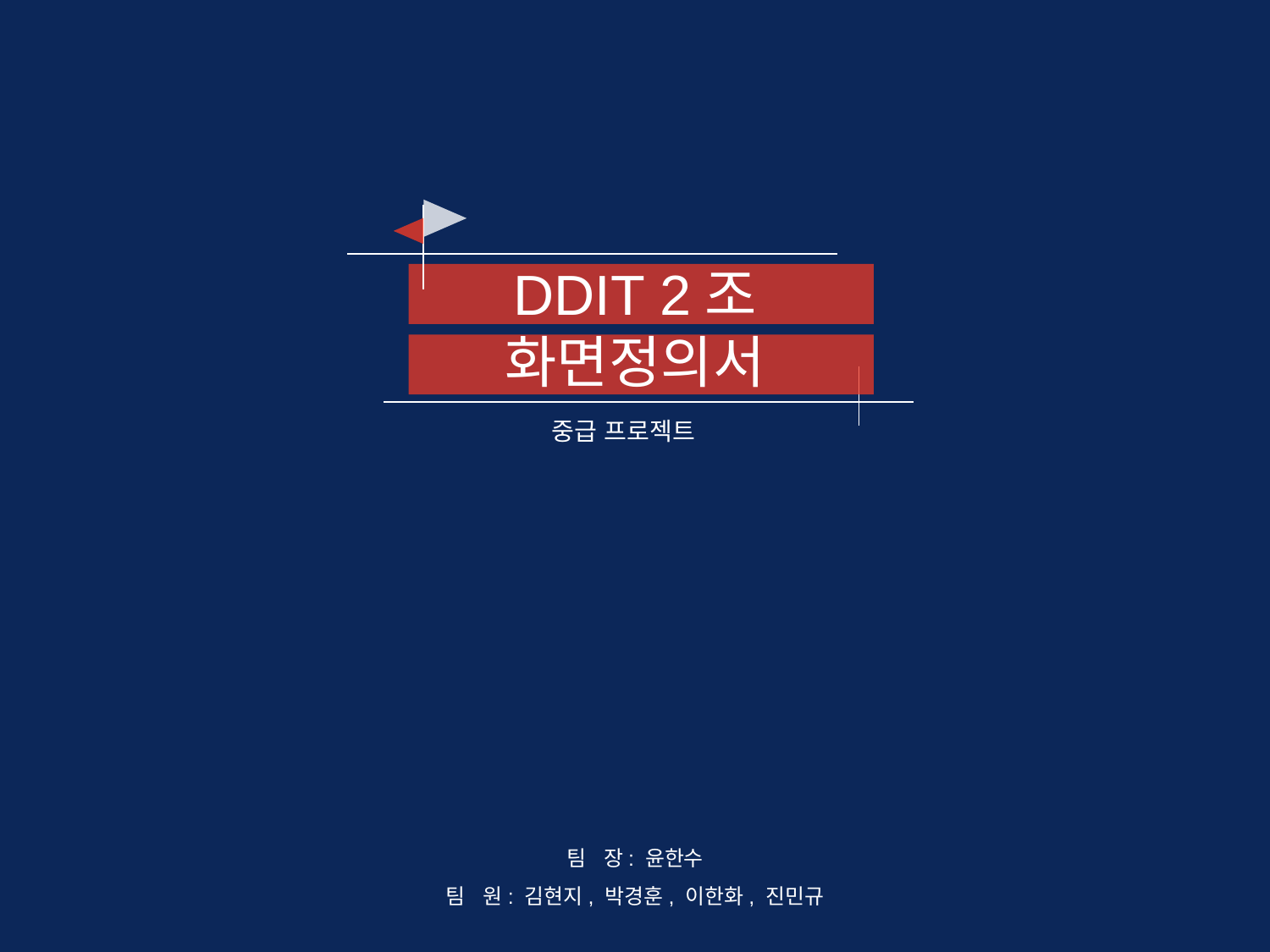

DDIT 2조
화면정의서

중급 프로젝트
팀   장: 윤한수
팀   원: 김현지, 박경훈, 이한화, 진민규